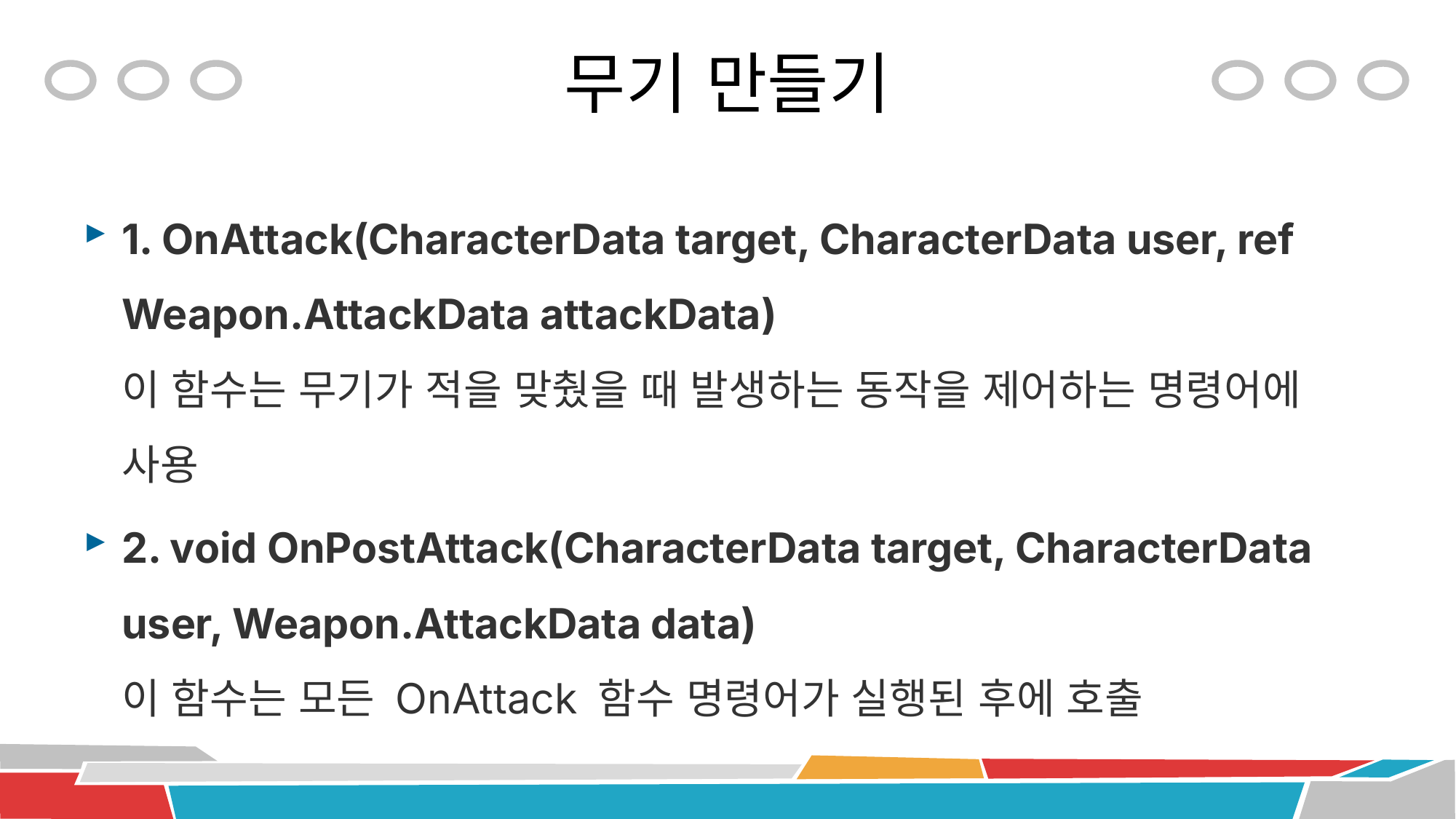

# 무기 만들기
1. OnAttack(CharacterData target, CharacterData user, ref Weapon.AttackData attackData)
이 함수는 무기가 적을 맞췄을 때 발생하는 동작을 제어하는 명령어에 사용
2. void OnPostAttack(CharacterData target, CharacterData user, Weapon.AttackData data)
이 함수는 모든 OnAttack 함수 명령어가 실행된 후에 호출